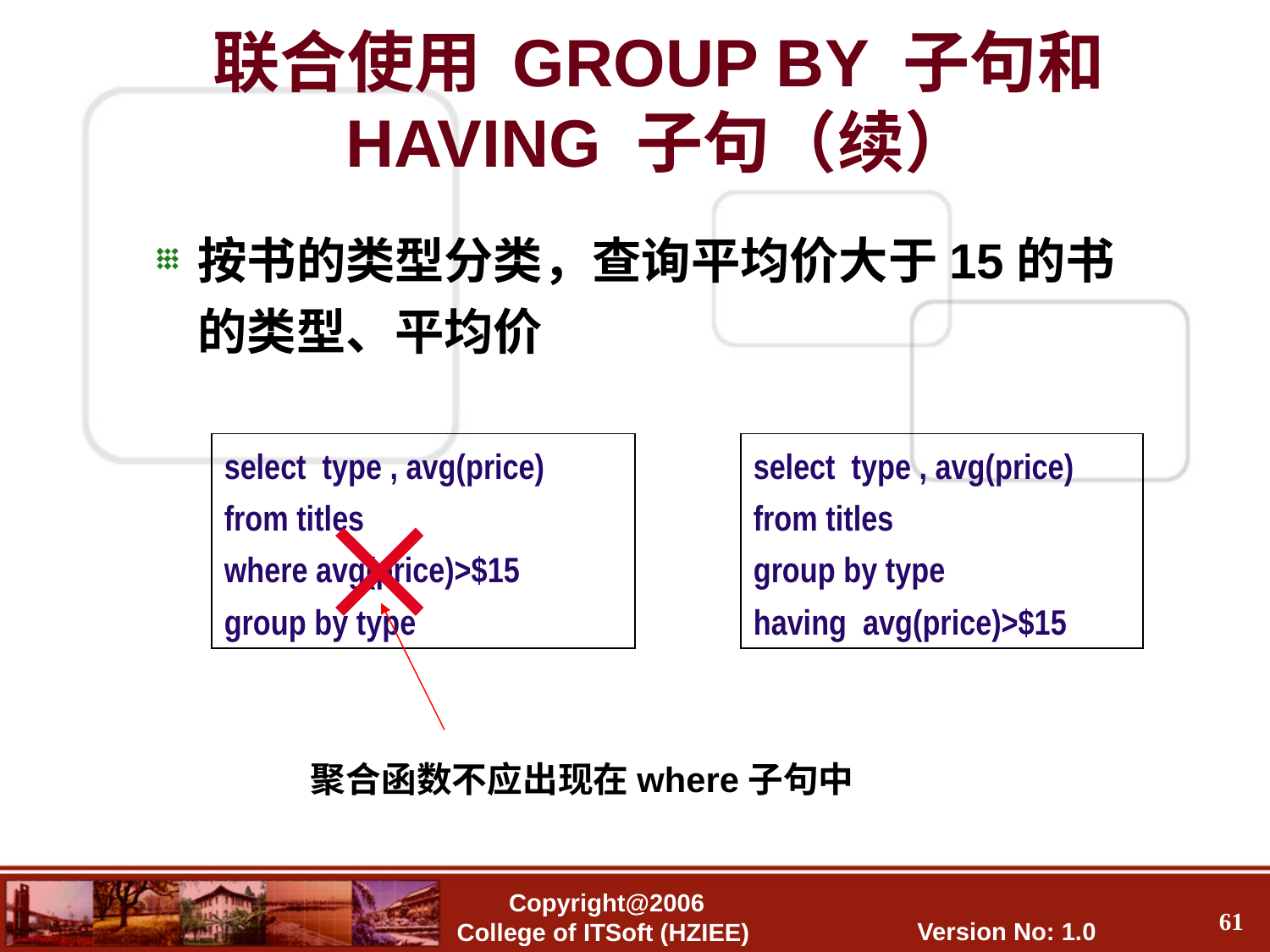

联合使用 GROUP BY 子句和 HAVING 子句（续）
按书的类型分类，查询平均价大于15的书的类型、平均价
select  type , avg(price)
from titles
where avg(price)>$15
group by type
select  type , avg(price)
from titles
group by type
having  avg(price)>$15
×

聚合函数不应出现在where子句中